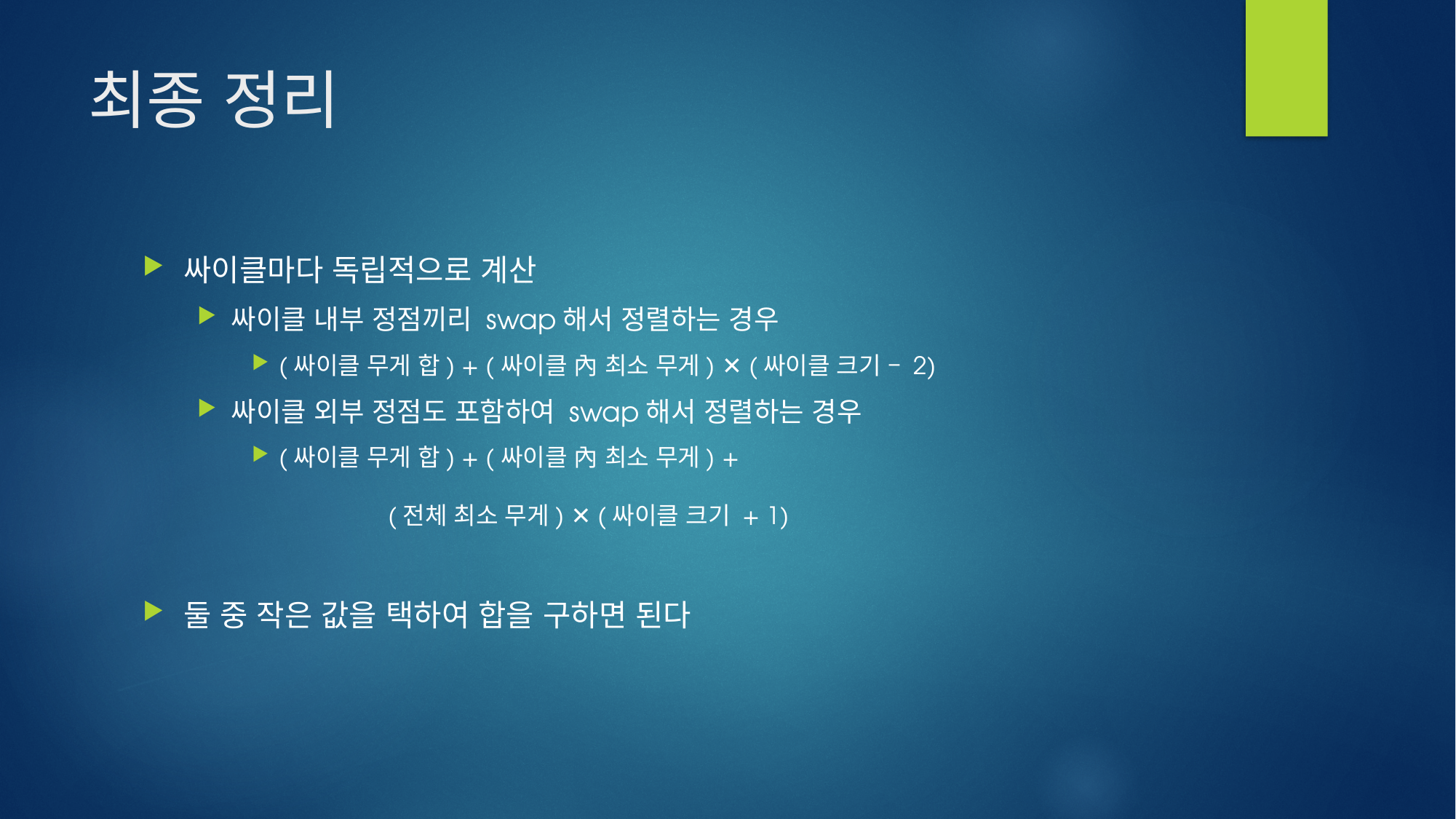

# 최종 정리
싸이클마다 독립적으로 계산
싸이클 내부 정점끼리 swap해서 정렬하는 경우
(싸이클 무게 합) + (싸이클 內 최소 무게) ✕ (싸이클 크기 – 2)
싸이클 외부 정점도 포함하여 swap해서 정렬하는 경우
(싸이클 무게 합) + (싸이클 內 최소 무게) +
									(전체 최소 무게) ✕ (싸이클 크기 + 1)

둘 중 작은 값을 택하여 합을 구하면 된다